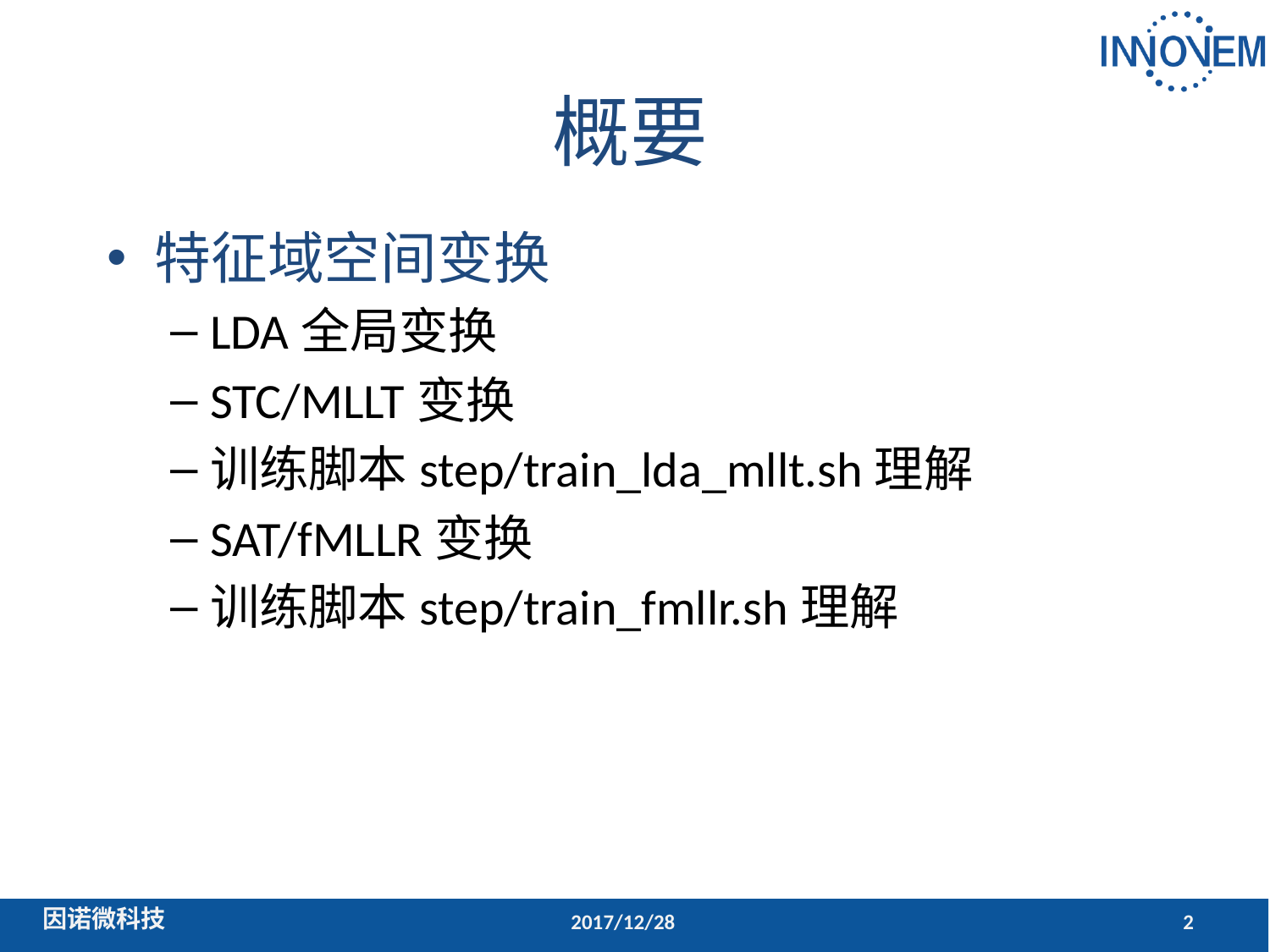

# 概要
特征域空间变换
LDA全局变换
STC/MLLT变换
训练脚本step/train_lda_mllt.sh理解
SAT/fMLLR变换
训练脚本step/train_fmllr.sh理解

2017/12/28
2